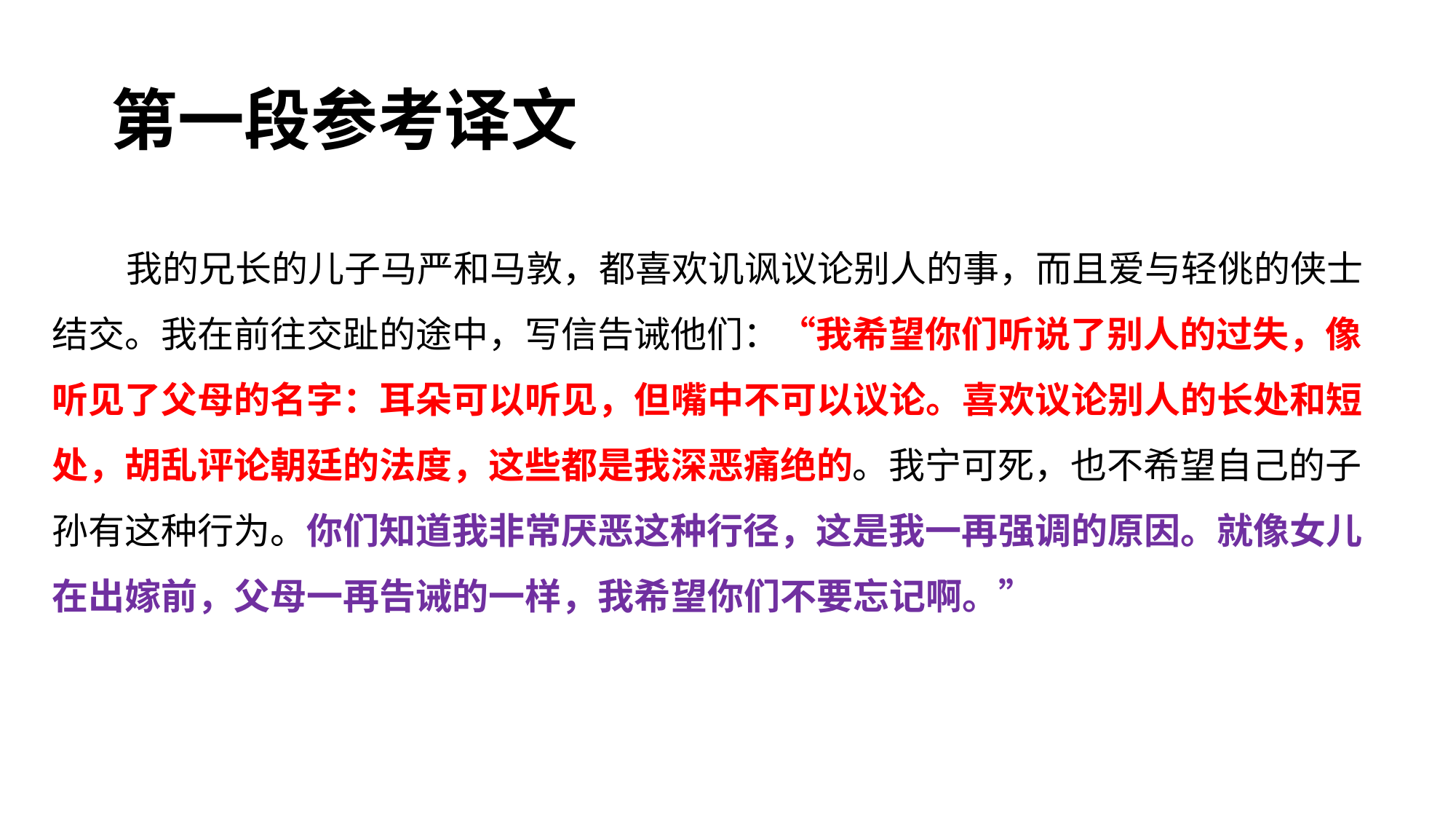

# 第一段参考译文
        我的兄长的儿子马严和马敦，都喜欢讥讽议论别人的事，而且爱与轻佻的侠士结交。我在前往交趾的途中，写信告诫他们：“我希望你们听说了别人的过失，像听见了父母的名字：耳朵可以听见，但嘴中不可以议论。喜欢议论别人的长处和短处，胡乱评论朝廷的法度，这些都是我深恶痛绝的。我宁可死，也不希望自己的子孙有这种行为。你们知道我非常厌恶这种行径，这是我一再强调的原因。就像女儿在出嫁前，父母一再告诫的一样，我希望你们不要忘记啊。”